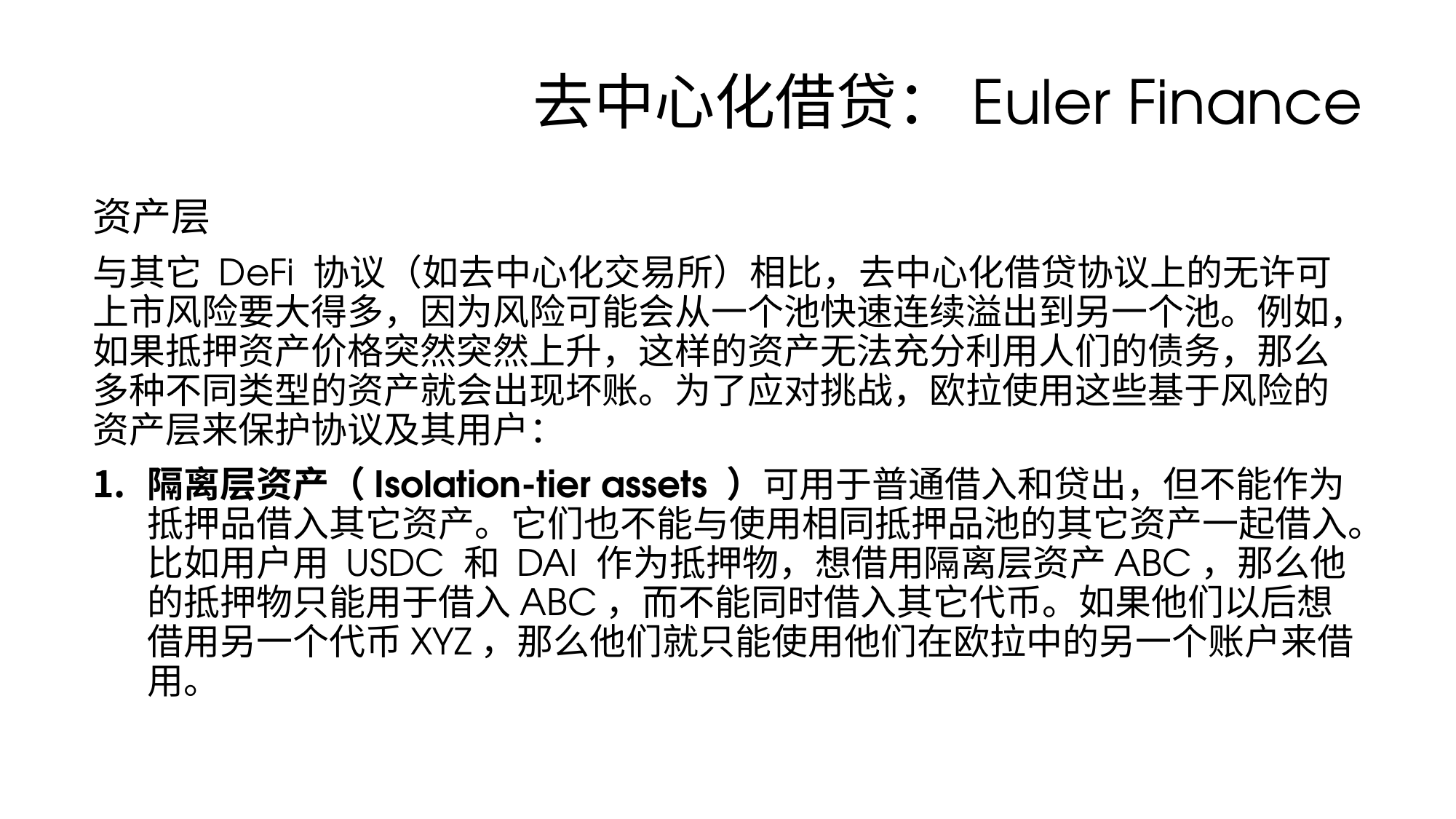

# 去中心化借贷：Euler Finance
资产层
与其它 DeFi 协议（如去中心化交易所）相比，去中心化借贷协议上的无许可上市风险要大得多，因为风险可能会从一个池快速连续溢出到另一个池。例如，如果抵押资产价格突然突然上升，这样的资产无法充分利用人们的债务，那么多种不同类型的资产就会出现坏账。为了应对挑战，欧拉使用这些基于风险的资产层来保护协议及其用户：
隔离层资产（Isolation-tier assets ）可用于普通借入和贷出，但不能作为抵押品借入其它资产。它们也不能与使用相同抵押品池的其它资产一起借入。比如用户用 USDC 和 DAI 作为抵押物，想借用隔离层资产ABC，那么他的抵押物只能用于借入ABC，而不能同时借入其它代币。如果他们以后想借用另一个代币XYZ，那么他们就只能使用他们在欧拉中的另一个账户来借用。